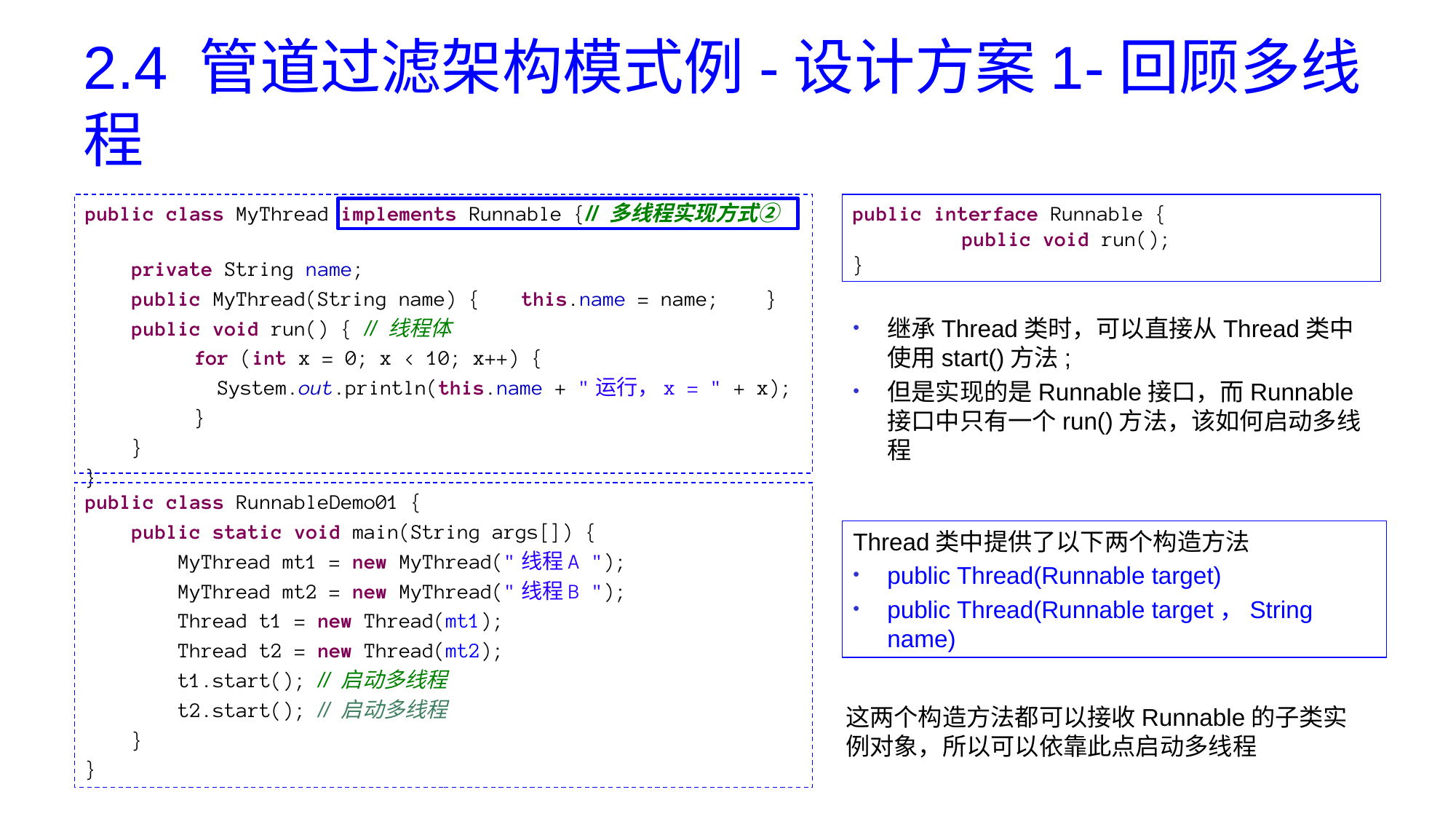

# 2.4 管道过滤架构模式例-设计方案1-回顾多线程
public interface Runnable {
	public void run();
}
public class MyThread implements Runnable {// 多线程实现方式②
    private String name;
    public MyThread(String name) {	this.name = name;    }
    public void run() { // 线程体
	for (int x = 0; x < 10; x++) {
	  System.out.println(this.name + "运行，x = " + x);
	}
    }
}

继承Thread类时，可以直接从Thread类中使用start()方法;
但是实现的是Runnable接口，而Runnable接口中只有一个run()方法，该如何启动多线程
public class RunnableDemo01 {
    public static void main(String args[]) {
        MyThread mt1 = new MyThread("线程A ");
        MyThread mt2 = new MyThread("线程B ");
        Thread t1 = new Thread(mt1);
        Thread t2 = new Thread(mt2);
        t1.start(); // 启动多线程
        t2.start(); // 启动多线程
    }
}

Thread类中提供了以下两个构造方法
public Thread(Runnable target)
public Thread(Runnable target，String name)
这两个构造方法都可以接收Runnable的子类实例对象，所以可以依靠此点启动多线程
35